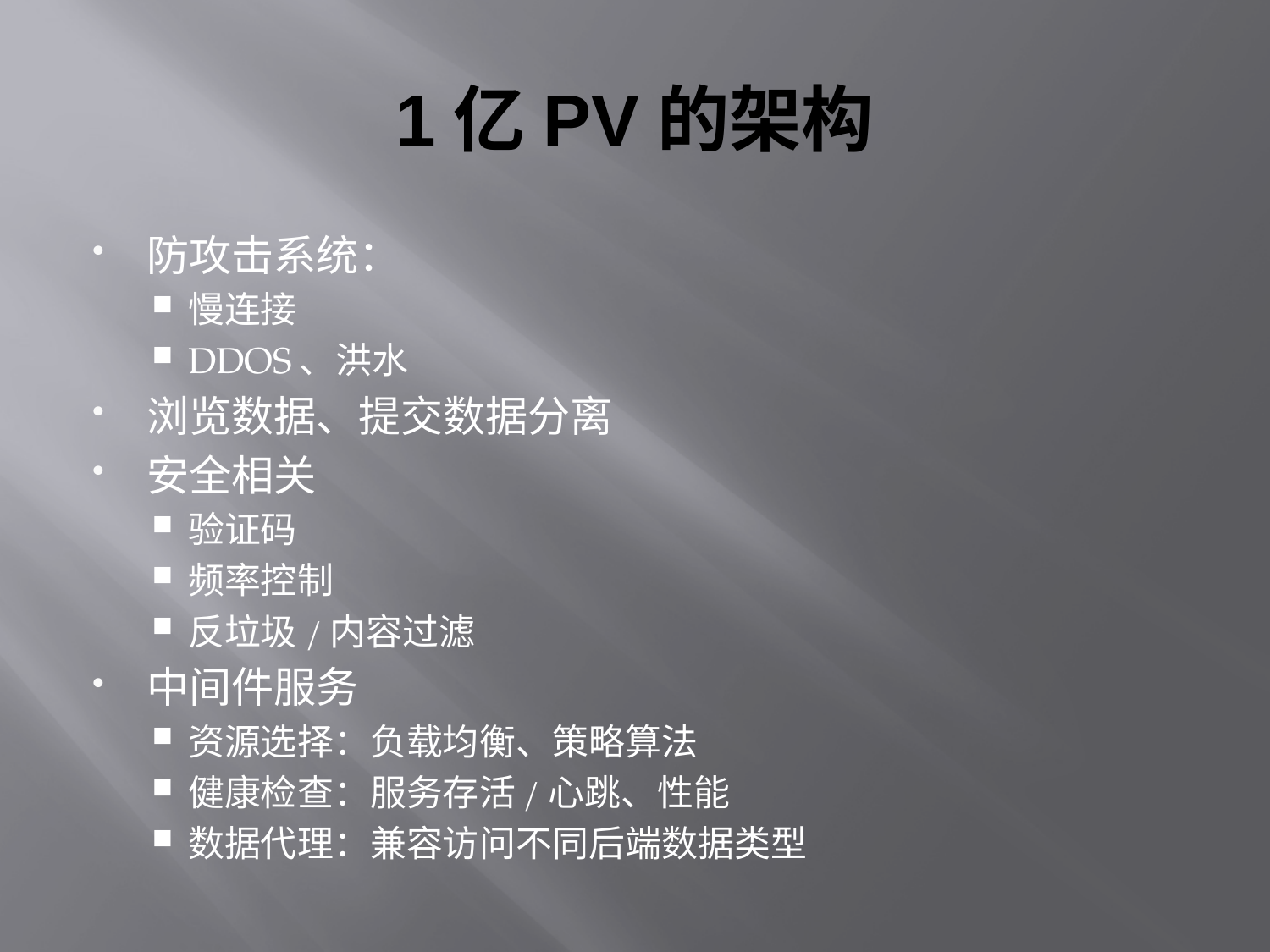

# 1亿PV的架构
防攻击系统：
慢连接
DDOS、洪水
浏览数据、提交数据分离
安全相关
验证码
频率控制
反垃圾/内容过滤
中间件服务
资源选择：负载均衡、策略算法
健康检查：服务存活/心跳、性能
数据代理：兼容访问不同后端数据类型